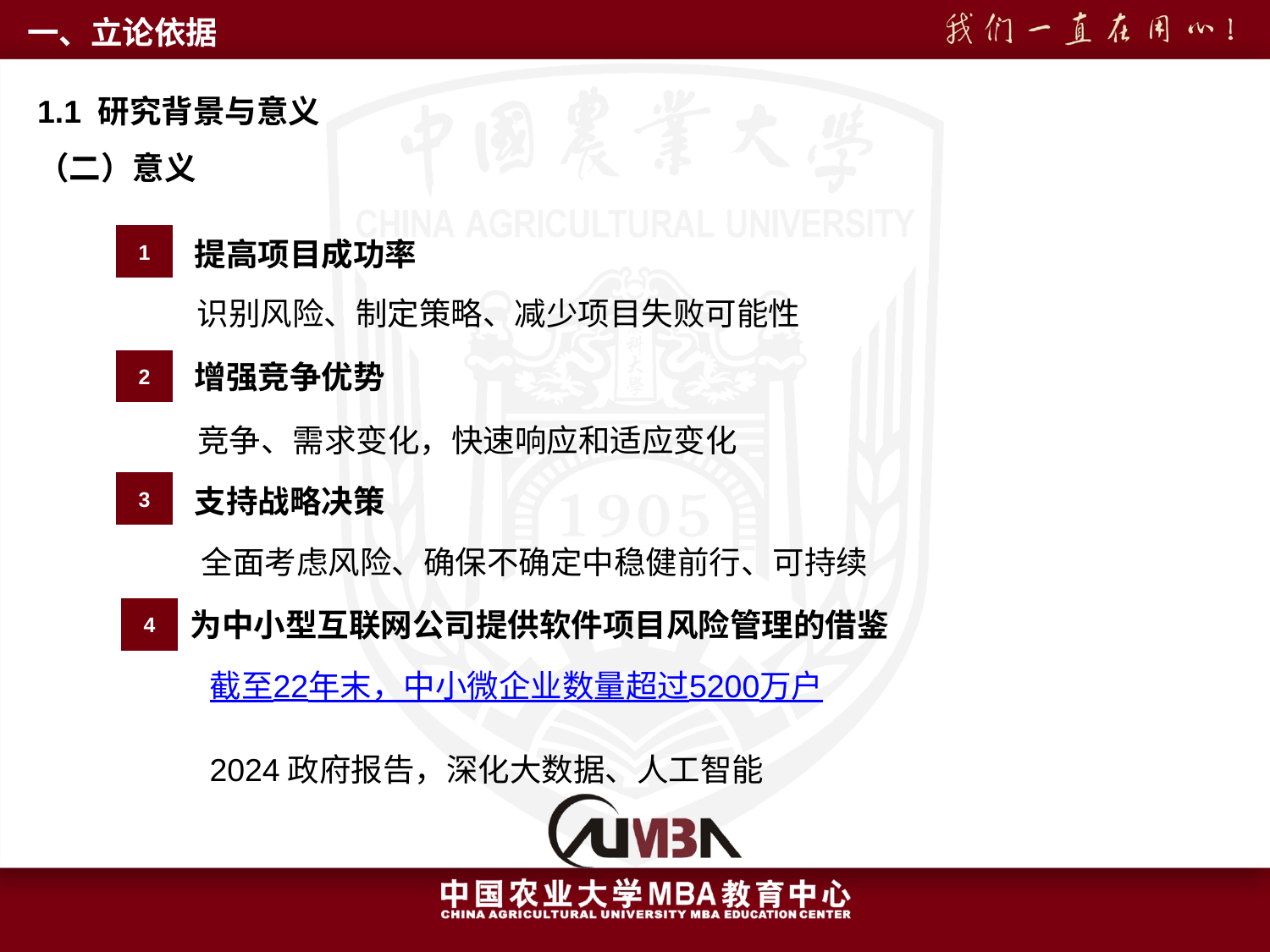

一、立论依据
1.1 研究背景与意义
（二）意义
1
提高项目成功率
识别风险、制定策略、减少项目失败可能性
2
增强竞争优势
竞争、需求变化，快速响应和适应变化
3
支持战略决策
全面考虑风险、确保不确定中稳健前行、可持续

为中小型互联网公司提供软件项目风险管理的借鉴
4
截至22年末，中小微企业数量超过5200万户

2024政府报告，深化大数据、人工智能